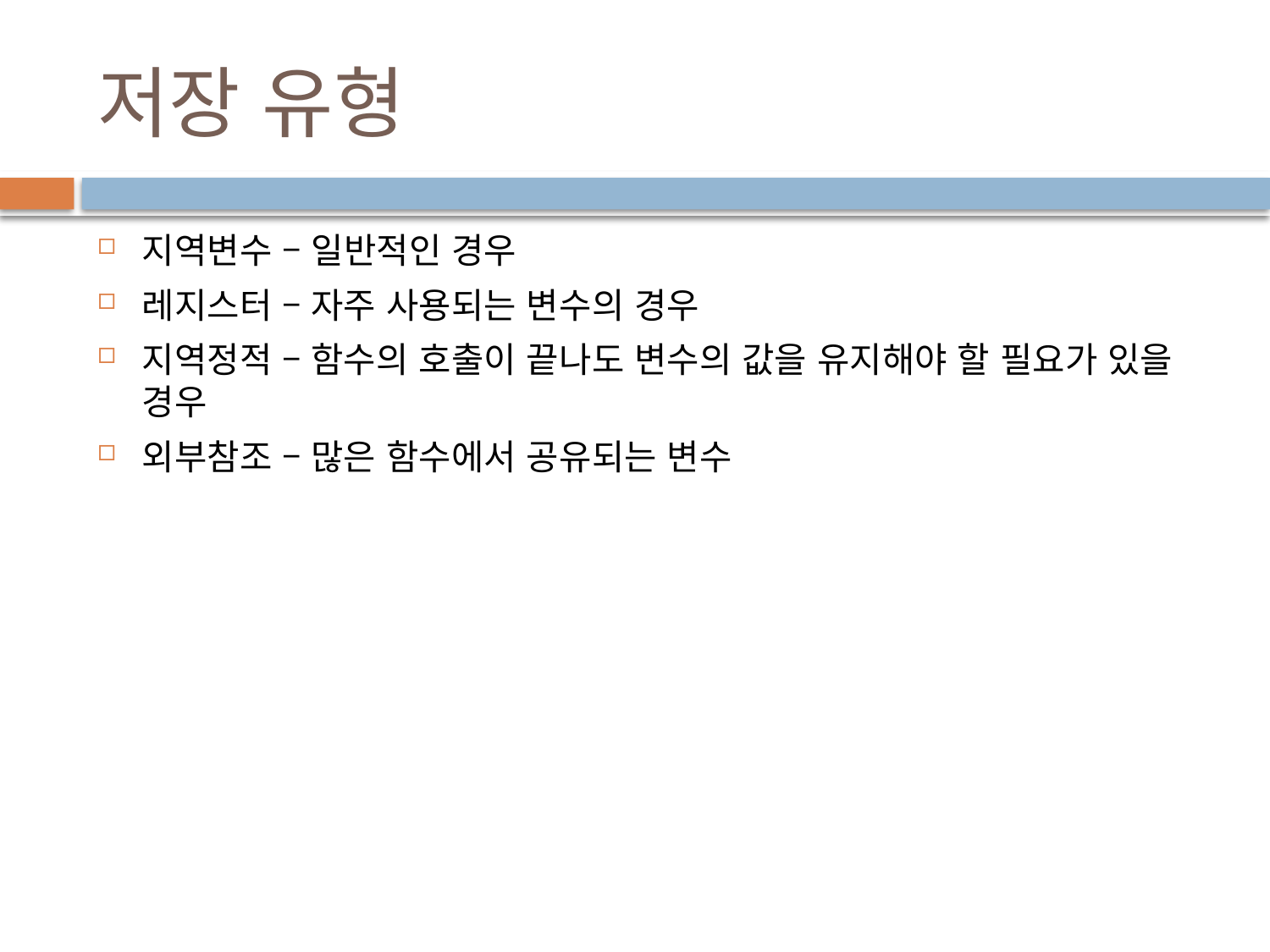

# 저장 유형
지역변수 – 일반적인 경우
레지스터 – 자주 사용되는 변수의 경우
지역정적 – 함수의 호출이 끝나도 변수의 값을 유지해야 할 필요가 있을 경우
외부참조 – 많은 함수에서 공유되는 변수